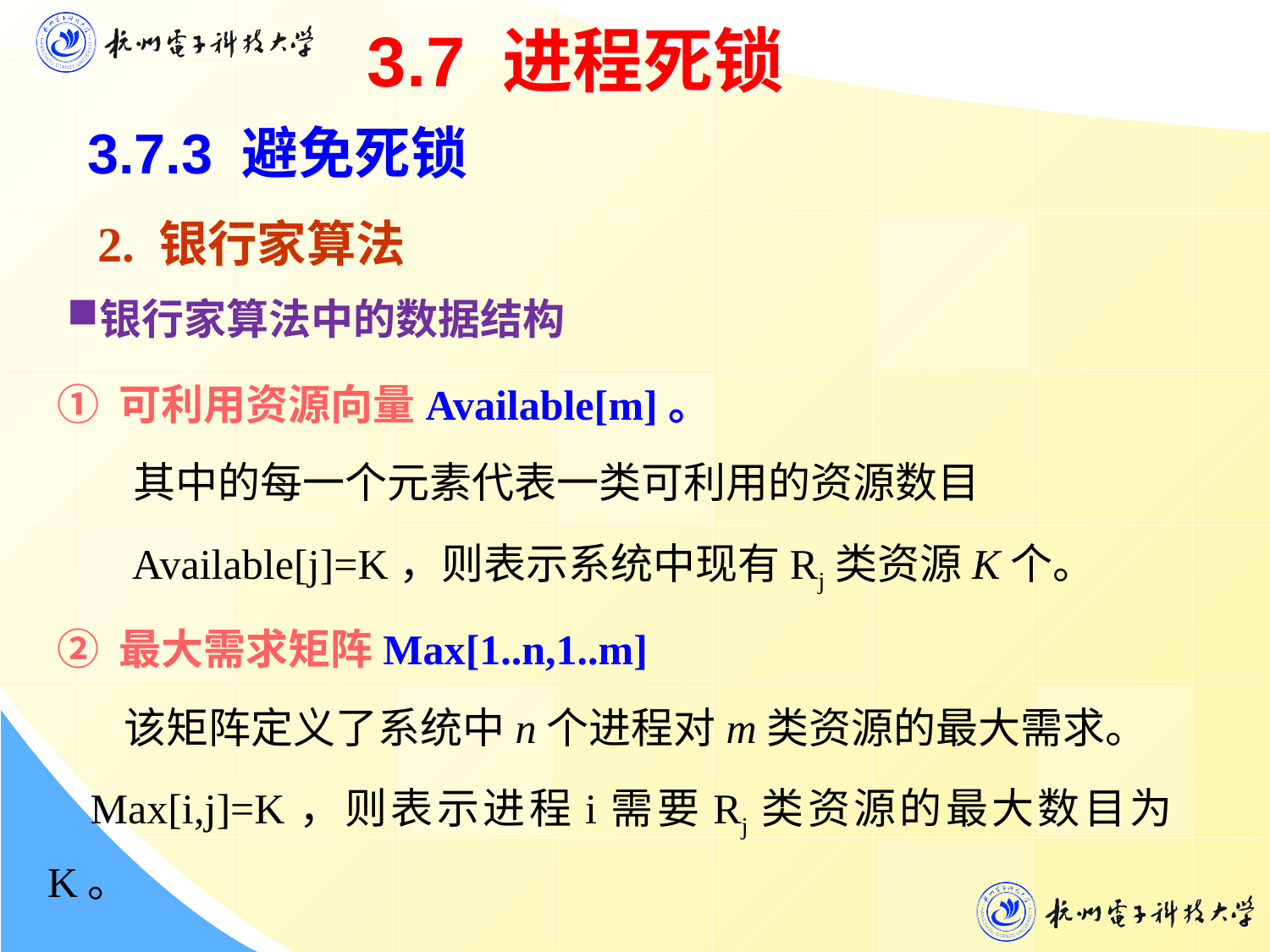

3.7 进程死锁
3.7.3 避免死锁
2. 银行家算法
银行家算法中的数据结构
 ① 可利用资源向量Available[m]。
        其中的每一个元素代表一类可利用的资源数目
        Available[j]=K，则表示系统中现有Rj类资源K个。
 ② 最大需求矩阵Max[1..n,1..m]
       该矩阵定义了系统中n个进程对m类资源的最大需求。
   Max[i,j]=K，则表示进程i需要Rj类资源的最大数目为K。